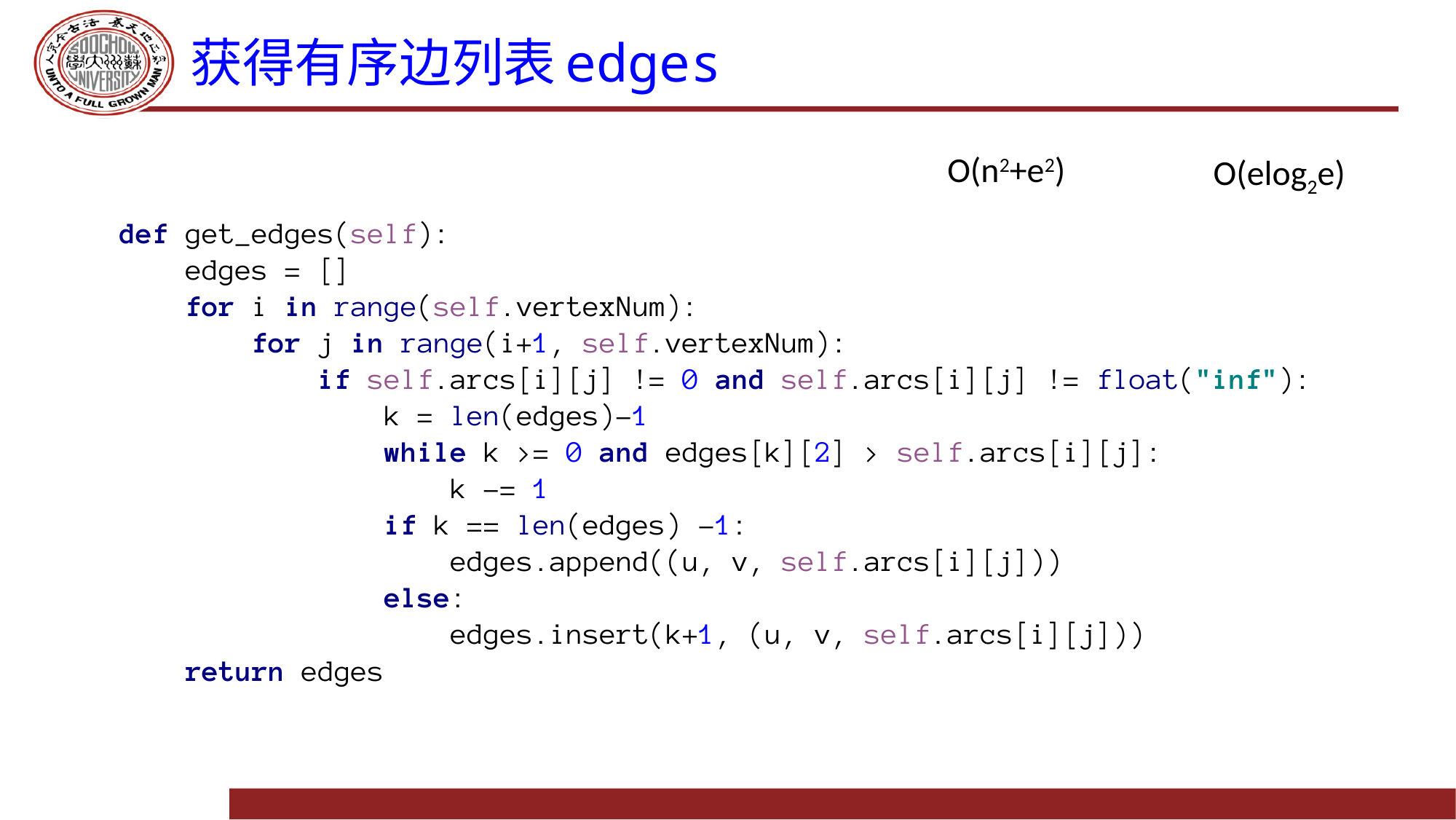

# 获得有序边列表edges
O(n2+e2)
O(elog2e)
def get_edges(self):
    edges = []
    for i in range(self.vertexNum):
        for j in range(i+1, self.vertexNum):
            if self.arcs[i][j] != 0 and self.arcs[i][j] != float("inf"):
                k = len(edges)-1
                while k >= 0 and edges[k][2] > self.arcs[i][j]:
                    k -= 1
                if k == len(edges) -1:
                    edges.append((u, v, self.arcs[i][j]))
                else:
                    edges.insert(k+1, (u, v, self.arcs[i][j]))
    return edges